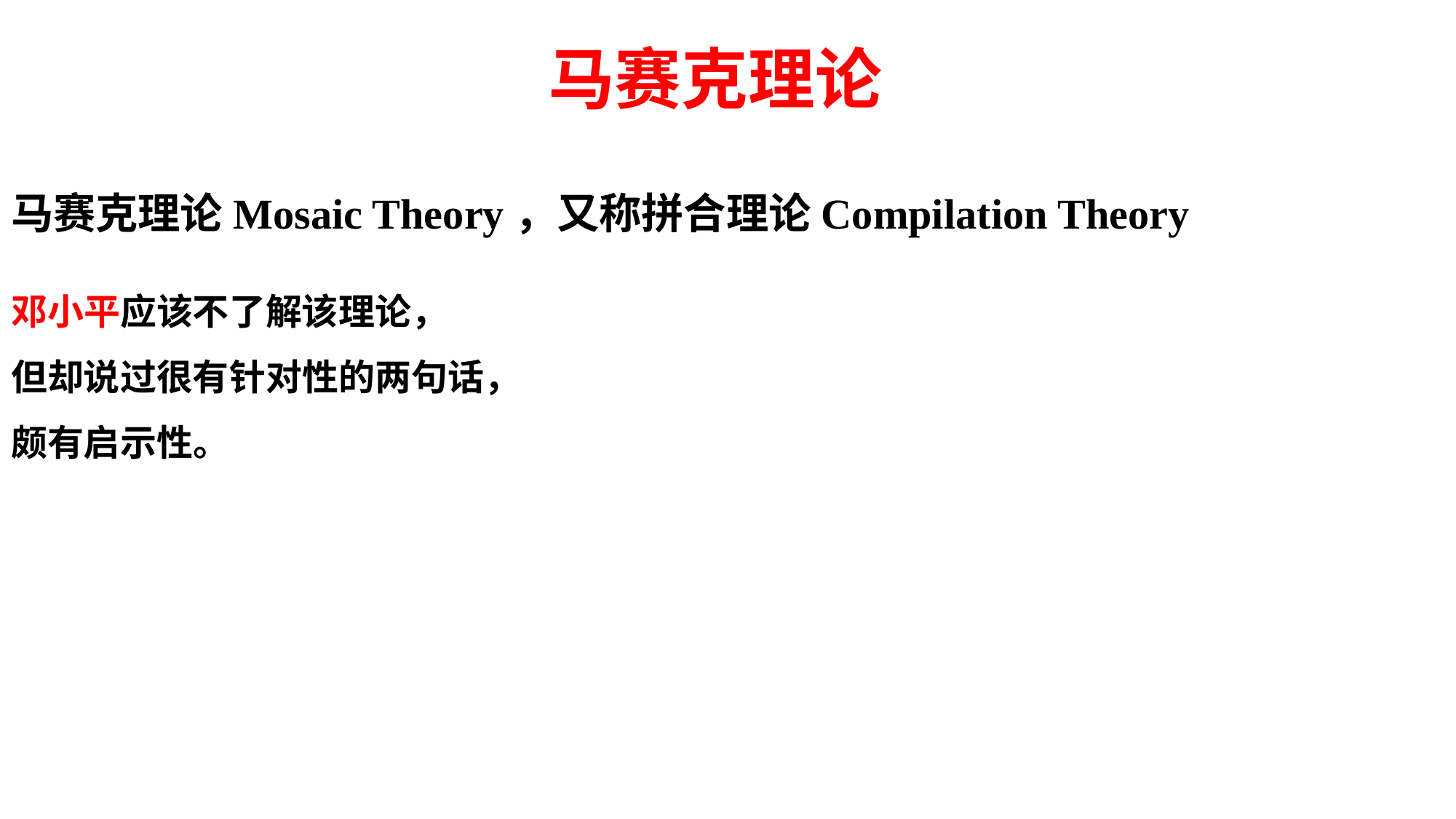

# 马赛克理论
马赛克理论Mosaic Theory，又称拼合理论Compilation Theory

邓小平应该不了解该理论，
但却说过很有针对性的两句话，
颇有启示性。